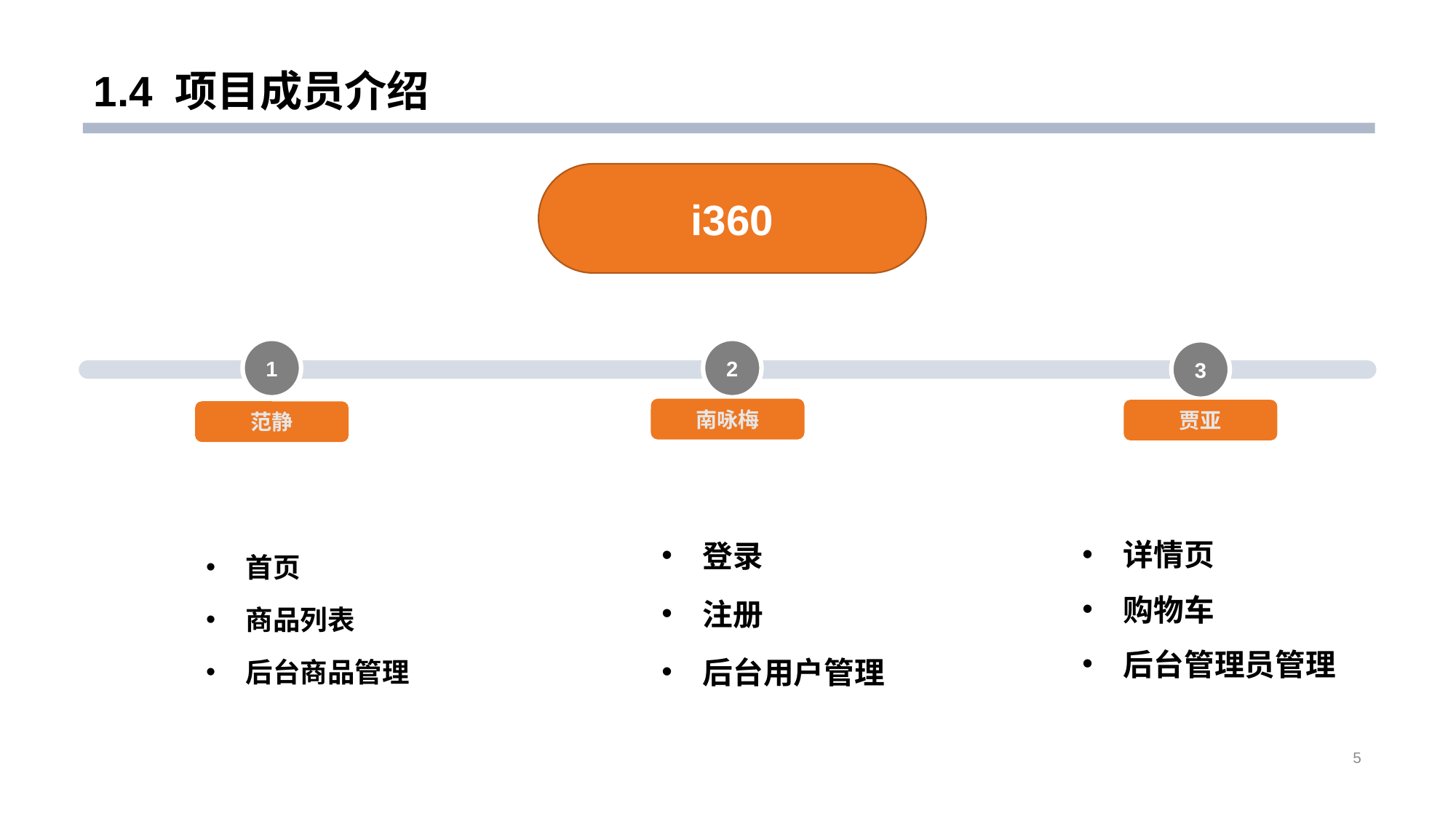

# 1.4 项目成员介绍
i360
1
2
3

南咏梅
贾亚
范静

详情页
购物车
后台管理员管理
登录
注册
后台用户管理
首页
商品列表
后台商品管理
5